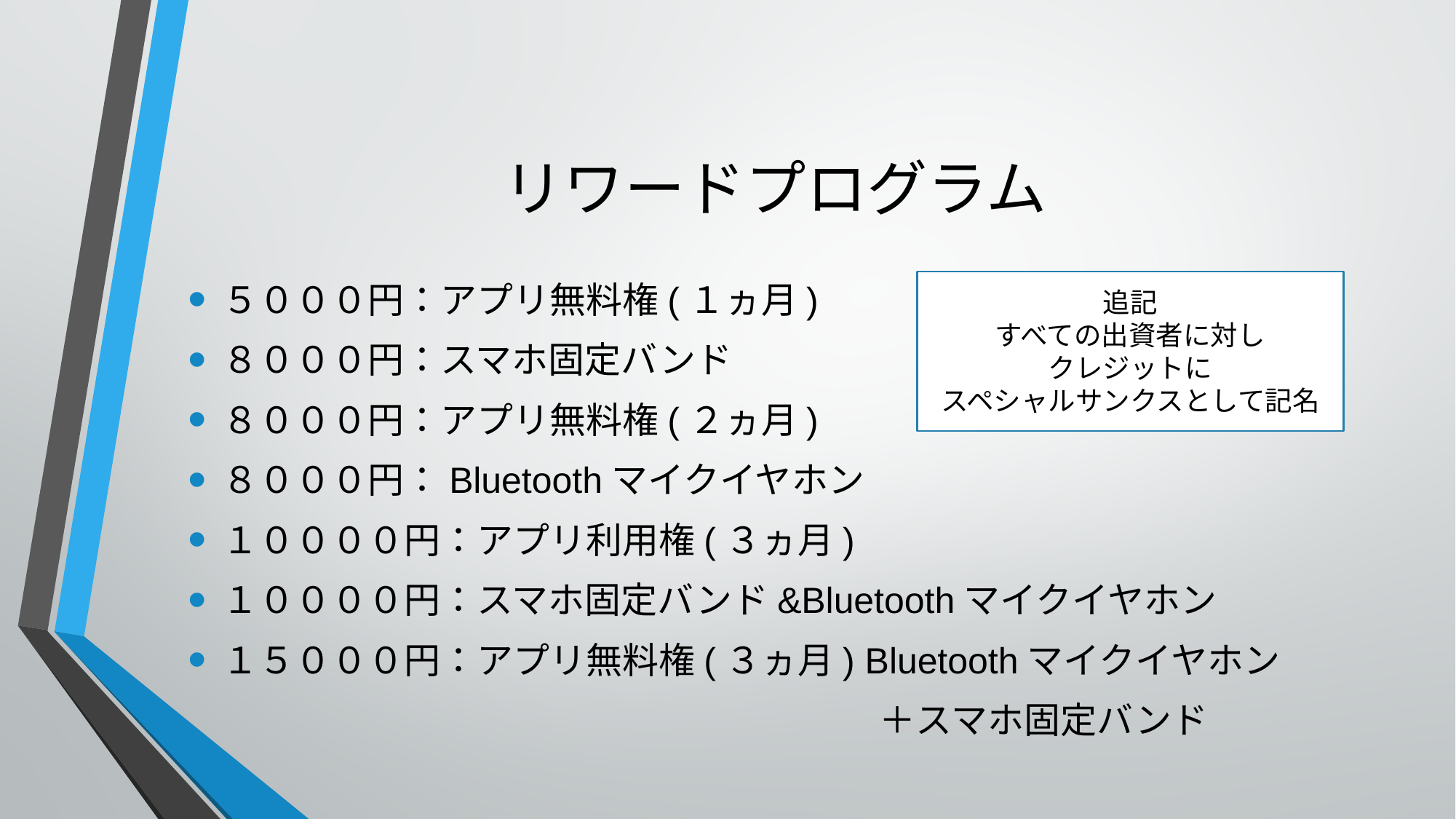

# リワードプログラム

５０００円：アプリ無料権(１ヵ月)
８０００円：スマホ固定バンド
８０００円：アプリ無料権(２ヵ月)
８０００円：Bluetoothマイクイヤホン
１００００円：アプリ利用権(３ヵ月)
１００００円：スマホ固定バンド&Bluetoothマイクイヤホン
１５０００円：アプリ無料権(３ヵ月) Bluetoothマイクイヤホン
　　　　　　　　　　　　　　　　　　　＋スマホ固定バンド

追記
すべての出資者に対し
クレジットに
スペシャルサンクスとして記名